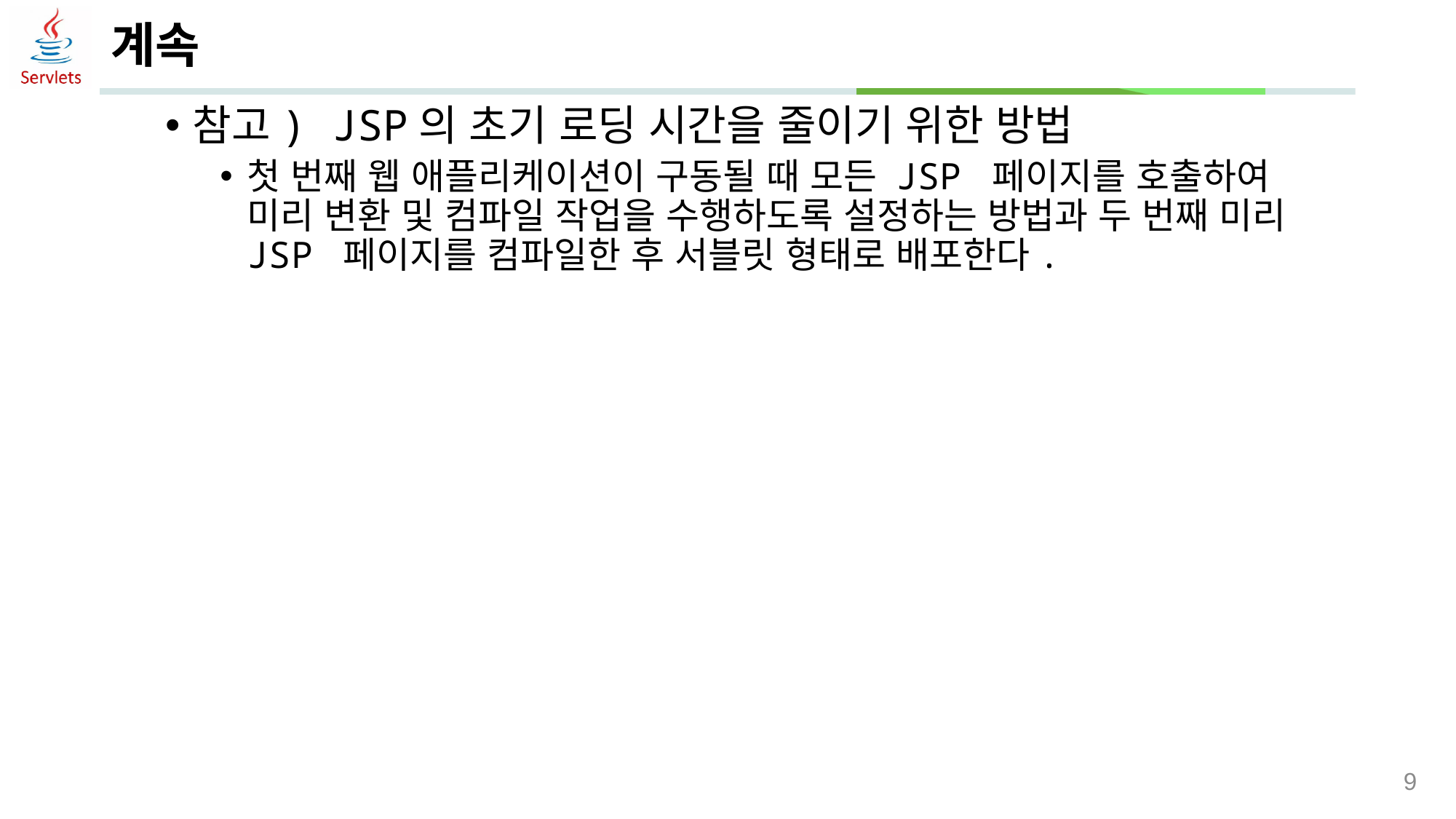

# 계속
참고) JSP의 초기 로딩 시간을 줄이기 위한 방법
첫 번째 웹 애플리케이션이 구동될 때 모든 JSP 페이지를 호출하여 미리 변환 및 컴파일 작업을 수행하도록 설정하는 방법과 두 번째 미리 JSP 페이지를 컴파일한 후 서블릿 형태로 배포한다.
9